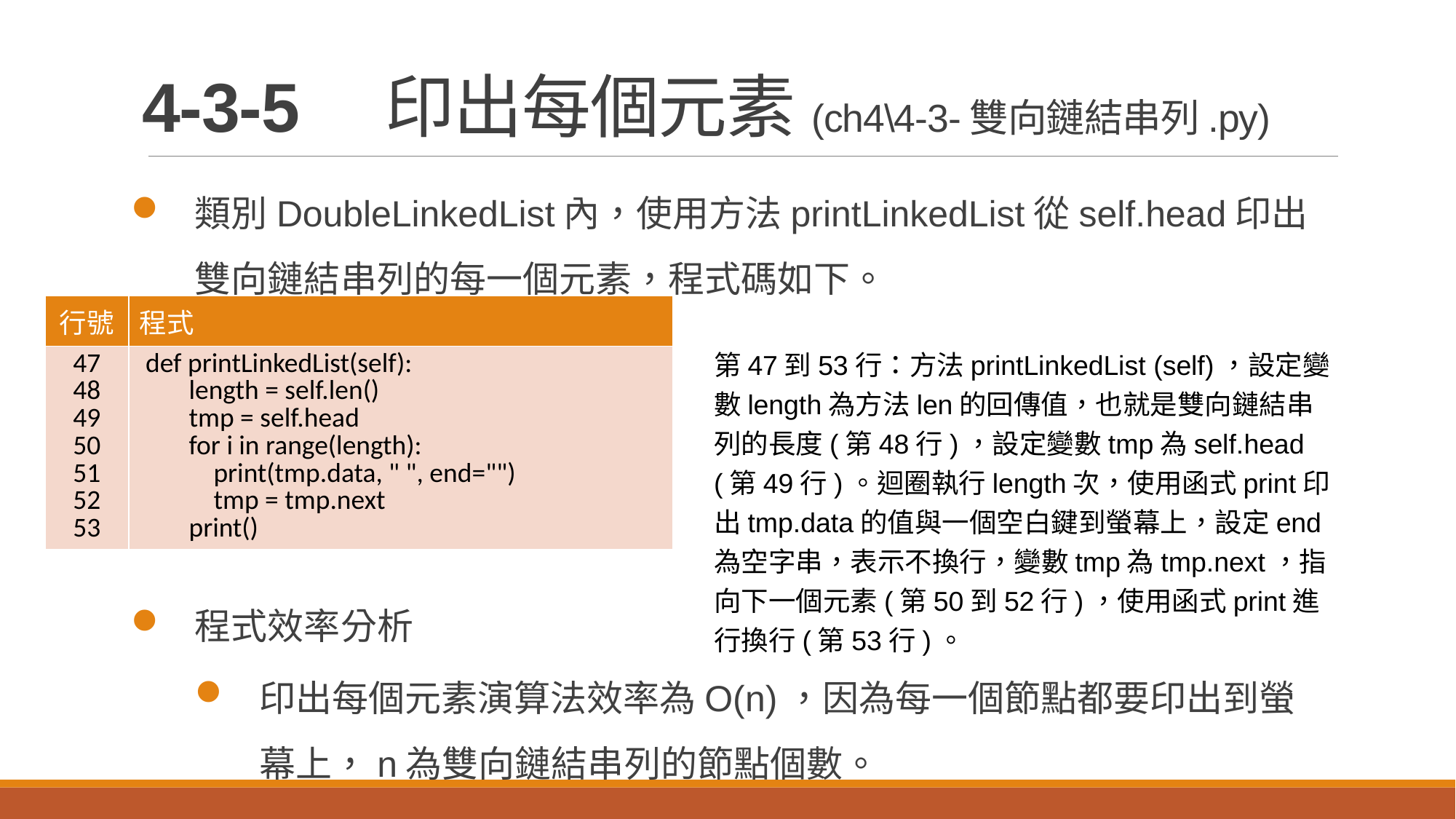

# 4-3-5　印出每個元素(ch4\4-3-雙向鏈結串列.py)
類別DoubleLinkedList內，使用方法printLinkedList從self.head印出雙向鏈結串列的每一個元素，程式碼如下。

程式效率分析
印出每個元素演算法效率為O(n)，因為每一個節點都要印出到螢幕上，n為雙向鏈結串列的節點個數。
| 行號 | 程式 |
| --- | --- |
| 47 48 49 50 51 52 53 | def printLinkedList(self): length = self.len() tmp = self.head for i in range(length): print(tmp.data, " ", end="") tmp = tmp.next print() |
第47到53行：方法printLinkedList (self)，設定變數length為方法len的回傳值，也就是雙向鏈結串列的長度(第48行)，設定變數tmp為self.head (第49行)。迴圈執行length次，使用函式print印出tmp.data的值與一個空白鍵到螢幕上，設定end為空字串，表示不換行，變數tmp為tmp.next，指向下一個元素(第50到52行)，使用函式print進行換行(第53行)。